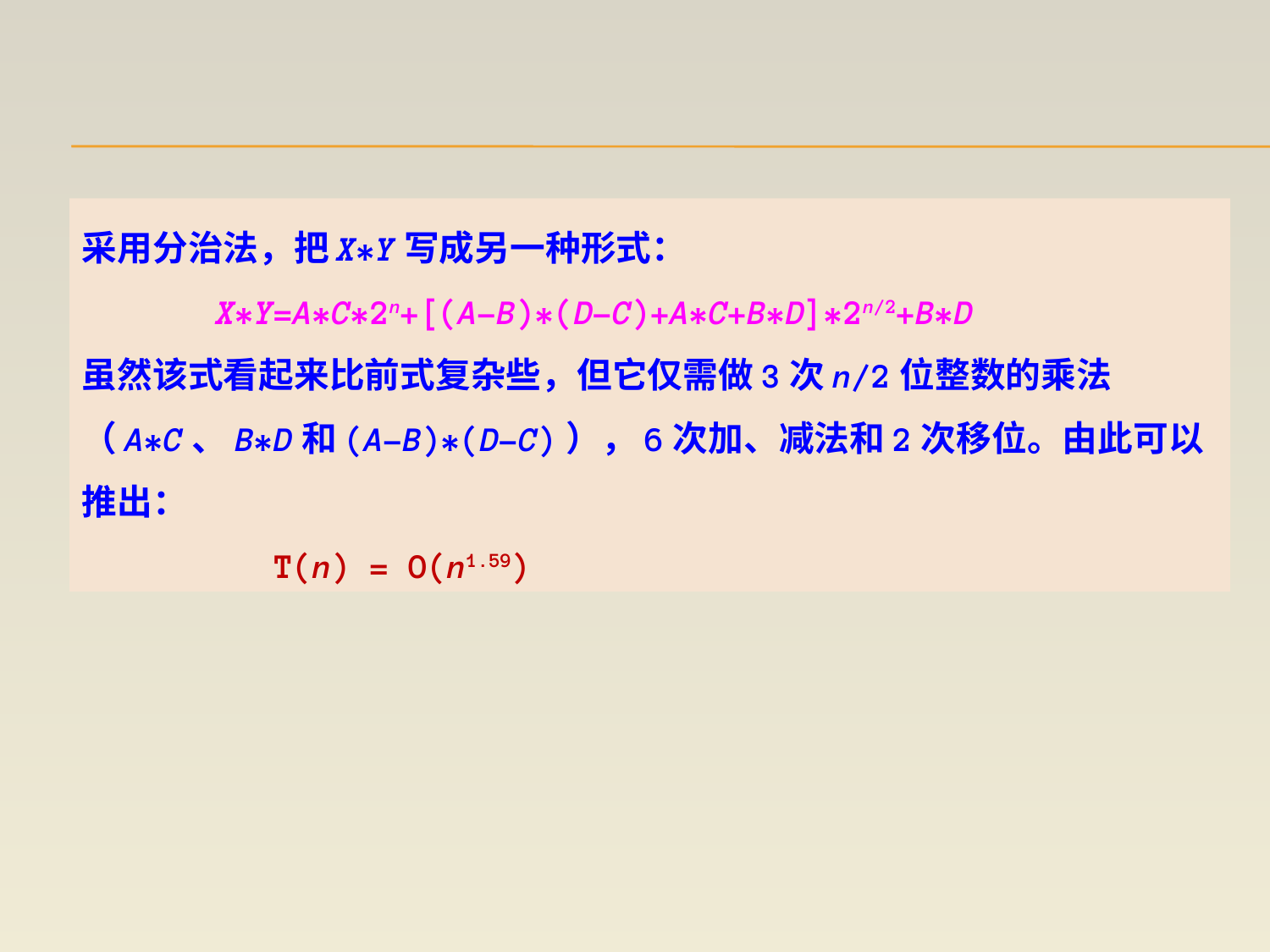

采用分治法，把X*Y写成另一种形式：
       X*Y=A*C*2n+[(A-B)*(D-C)+A*C+B*D]*2n/2+B*D
虽然该式看起来比前式复杂些，但它仅需做3次n/2位整数的乘法（A*C、B*D和(A-B)*(D-C)），6次加、减法和2次移位。由此可以推出：
          T(n) = O(n1.59)